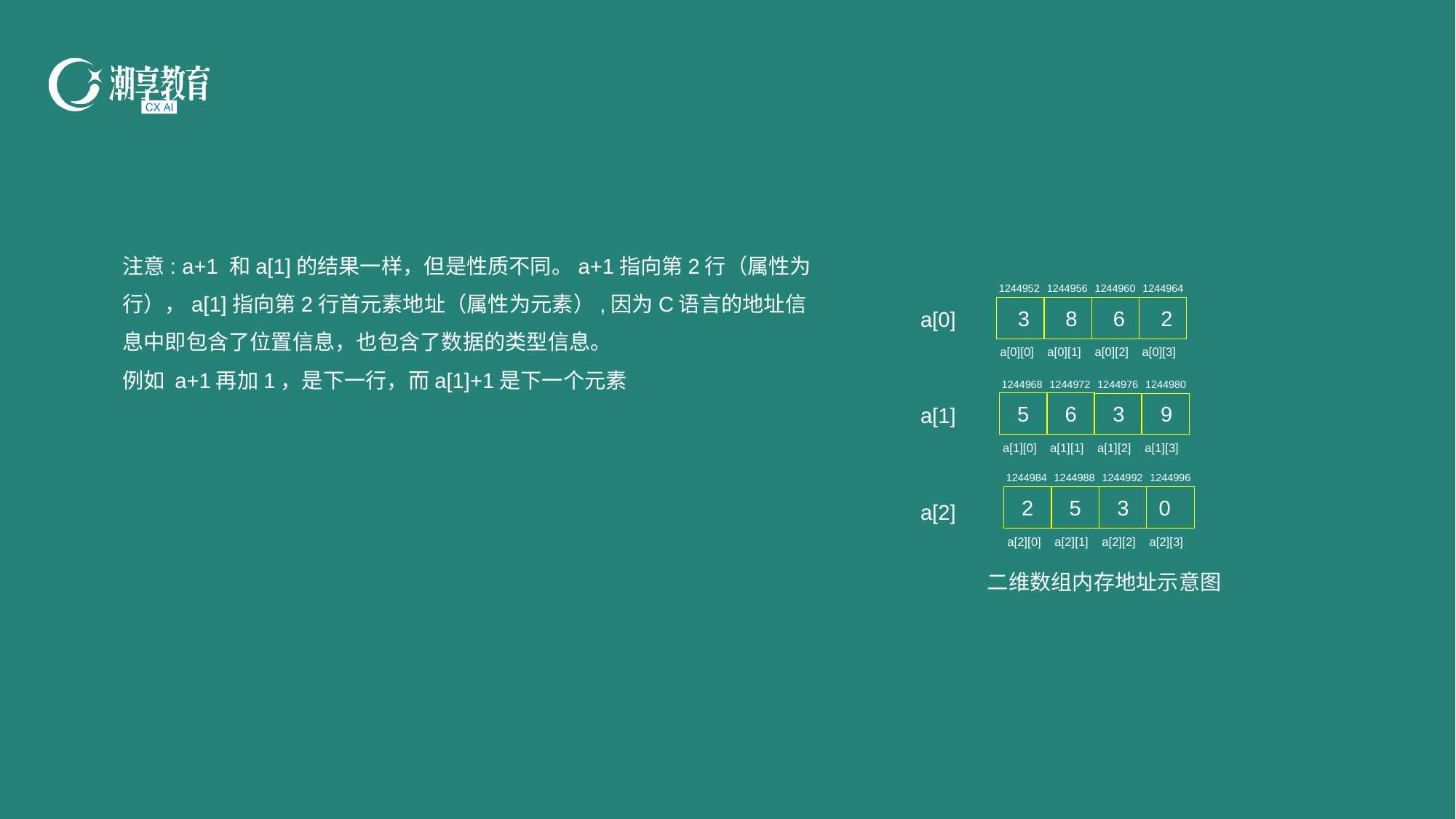

注意: a+1 和a[1]的结果一样，但是性质不同。a+1指向第2行（属性为行），a[1]指向第2行首元素地址（属性为元素）,因为C语言的地址信息中即包含了位置信息，也包含了数据的类型信息。
例如 a+1再加1，是下一行，而a[1]+1是下一个元素
1244952
1244956
1244960
1244964

3      8      6      2
a[0]
a[0][0]
a[0][1]
a[0][2]
a[0][3]
1244968
1244972
1244976
1244980

5      6      3      9
a[1]
a[1][0]
a[1][1]
a[1][2]
a[1][3]
1244984
1244988
1244992
1244996

2      5      3     0
a[2]
a[2][0]
a[2][1]
a[2][2]
a[2][3]
二维数组内存地址示意图